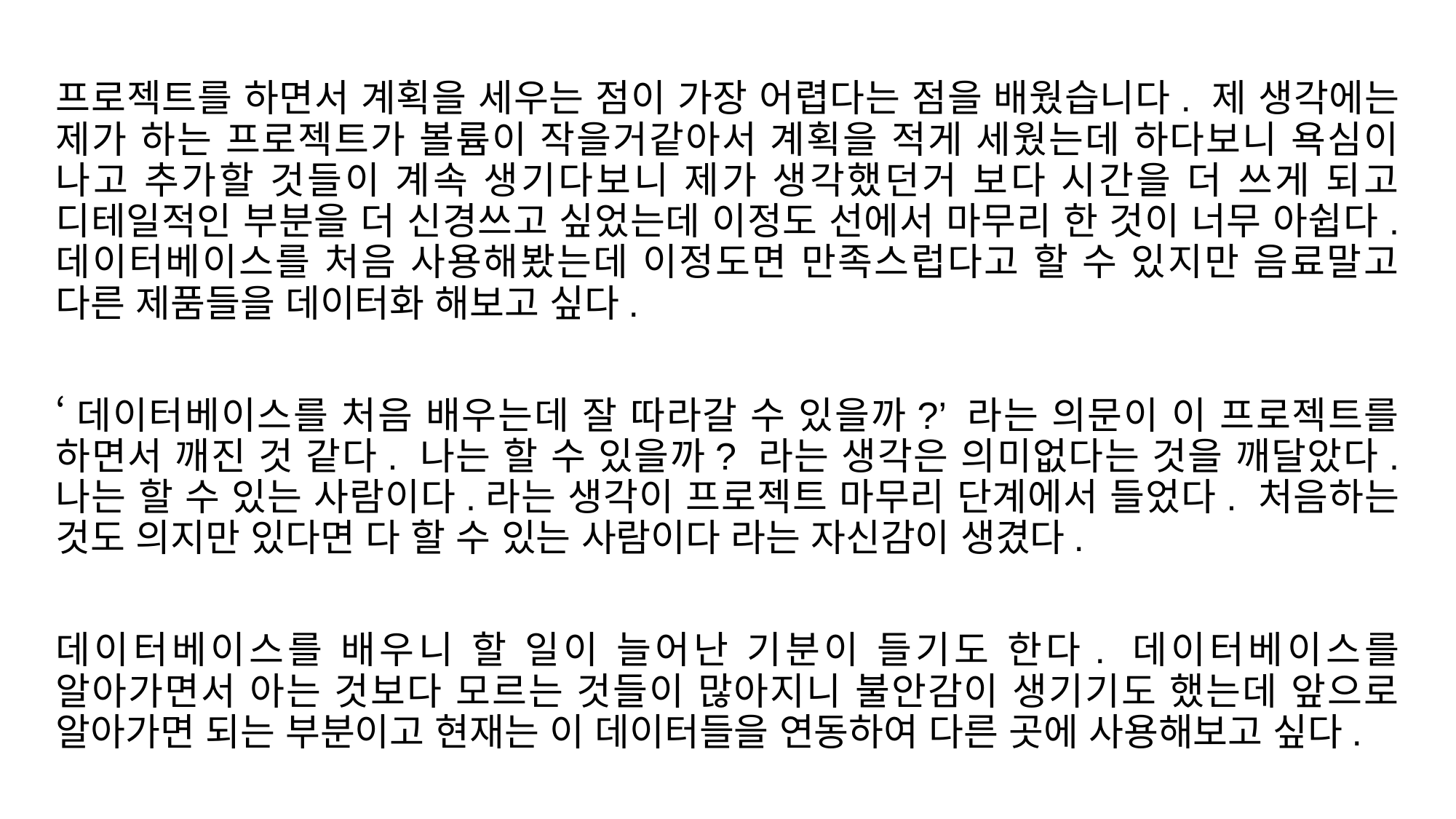

프로젝트를 하면서 계획을 세우는 점이 가장 어렵다는 점을 배웠습니다. 제 생각에는 제가 하는 프로젝트가 볼륨이 작을거같아서 계획을 적게 세웠는데 하다보니 욕심이 나고 추가할 것들이 계속 생기다보니 제가 생각했던거 보다 시간을 더 쓰게 되고 디테일적인 부분을 더 신경쓰고 싶었는데 이정도 선에서 마무리 한 것이 너무 아쉽다. 데이터베이스를 처음 사용해봤는데 이정도면 만족스럽다고 할 수 있지만 음료말고 다른 제품들을 데이터화 해보고 싶다.

‘데이터베이스를 처음 배우는데 잘 따라갈 수 있을까?’ 라는 의문이 이 프로젝트를 하면서 깨진 것 같다. 나는 할 수 있을까? 라는 생각은 의미없다는 것을 깨달았다. 나는 할 수 있는 사람이다.라는 생각이 프로젝트 마무리 단계에서 들었다. 처음하는 것도 의지만 있다면 다 할 수 있는 사람이다 라는 자신감이 생겼다.

데이터베이스를 배우니 할 일이 늘어난 기분이 들기도 한다. 데이터베이스를 알아가면서 아는 것보다 모르는 것들이 많아지니 불안감이 생기기도 했는데 앞으로 알아가면 되는 부분이고 현재는 이 데이터들을 연동하여 다른 곳에 사용해보고 싶다.